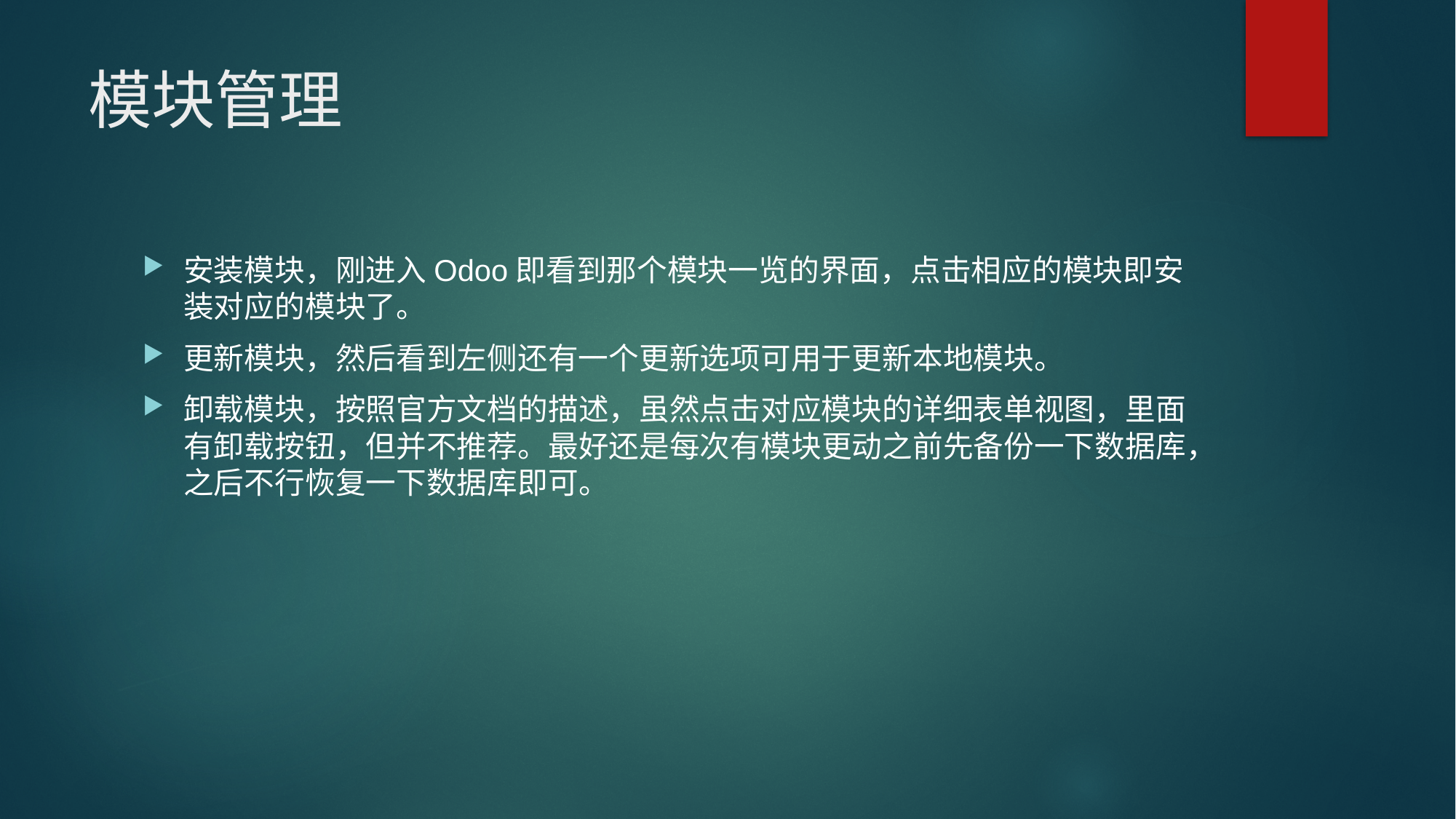

# 模块管理
安装模块，刚进入Odoo即看到那个模块一览的界面，点击相应的模块即安装对应的模块了。
更新模块，然后看到左侧还有一个更新选项可用于更新本地模块。
卸载模块，按照官方文档的描述，虽然点击对应模块的详细表单视图，里面有卸载按钮，但并不推荐。最好还是每次有模块更动之前先备份一下数据库，之后不行恢复一下数据库即可。